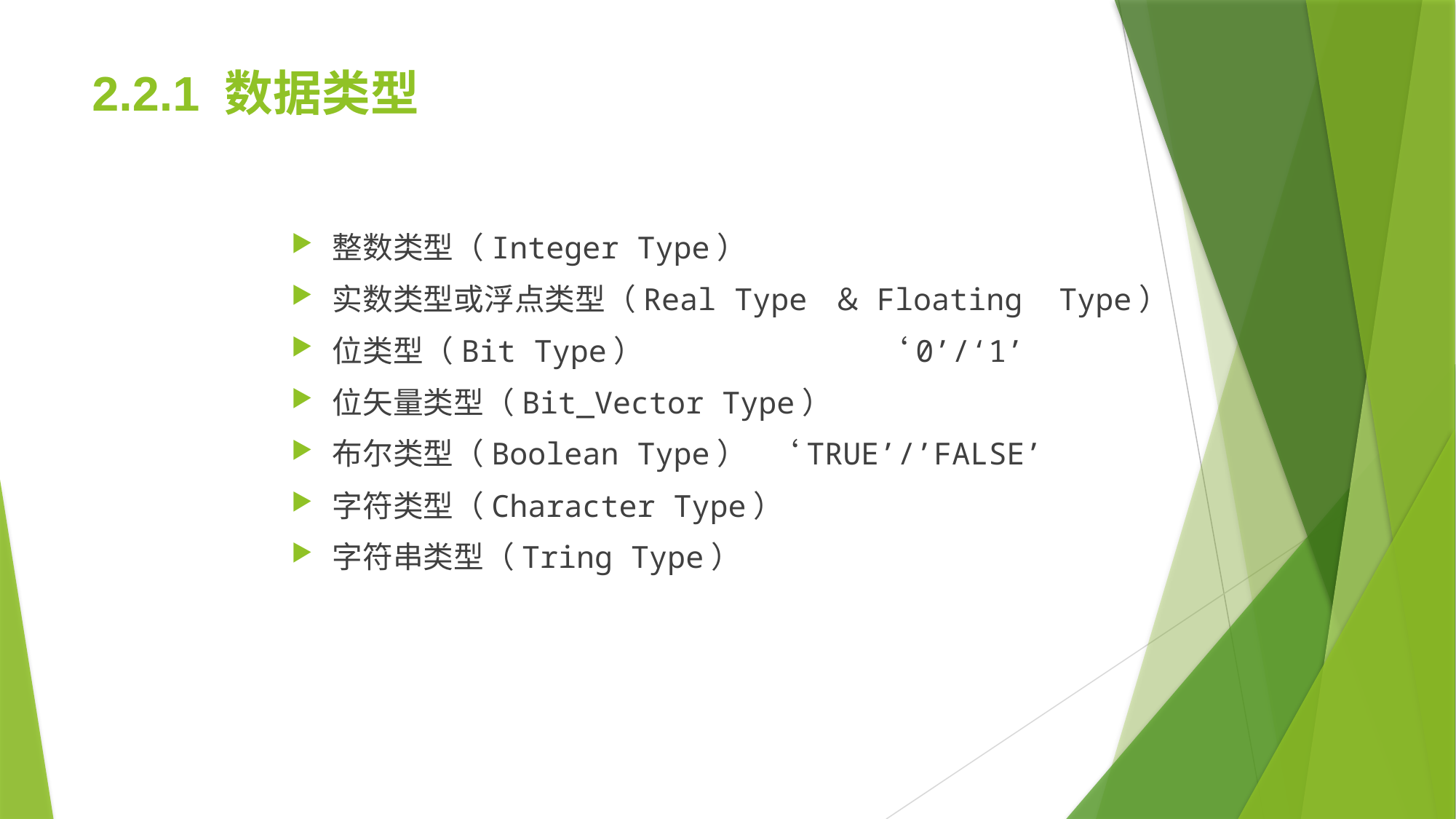

2.2.1 数据类型

整数类型（Integer Type）
实数类型或浮点类型（Real Type ＆ Floating  Type）
位类型（Bit Type）			‘0’/‘1’
位矢量类型（Bit_Vector Type）
布尔类型（Boolean Type）	‘TRUE’/’FALSE’
字符类型（Character Type）
字符串类型（Tring Type）